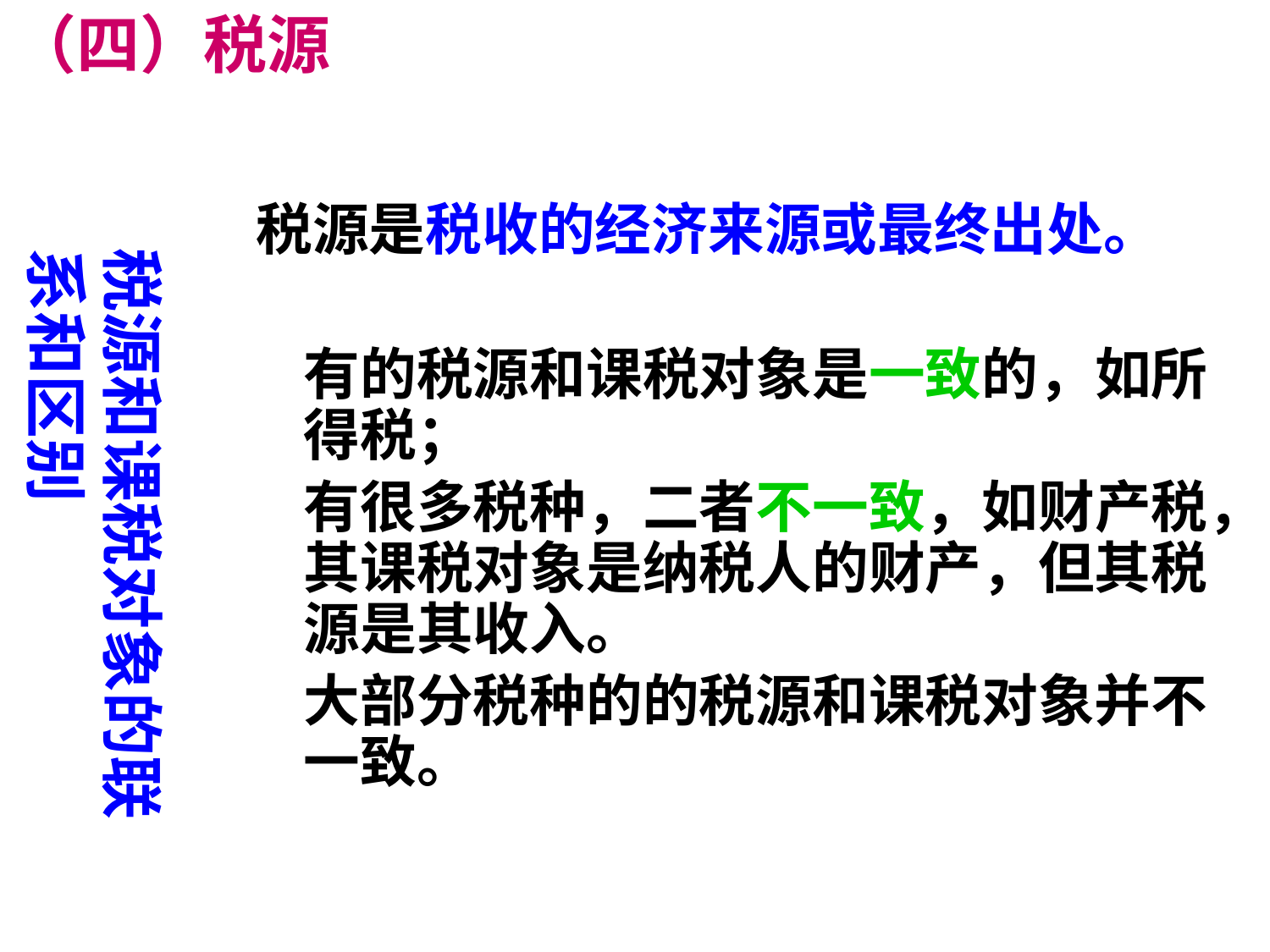

（四）税源

税源是税收的经济来源或最终出处。

	有的税源和课税对象是一致的，如所得税；
	有很多税种，二者不一致，如财产税，其课税对象是纳税人的财产，但其税源是其收入。
	大部分税种的的税源和课税对象并不一致。
税源和课税对象的联系和区别